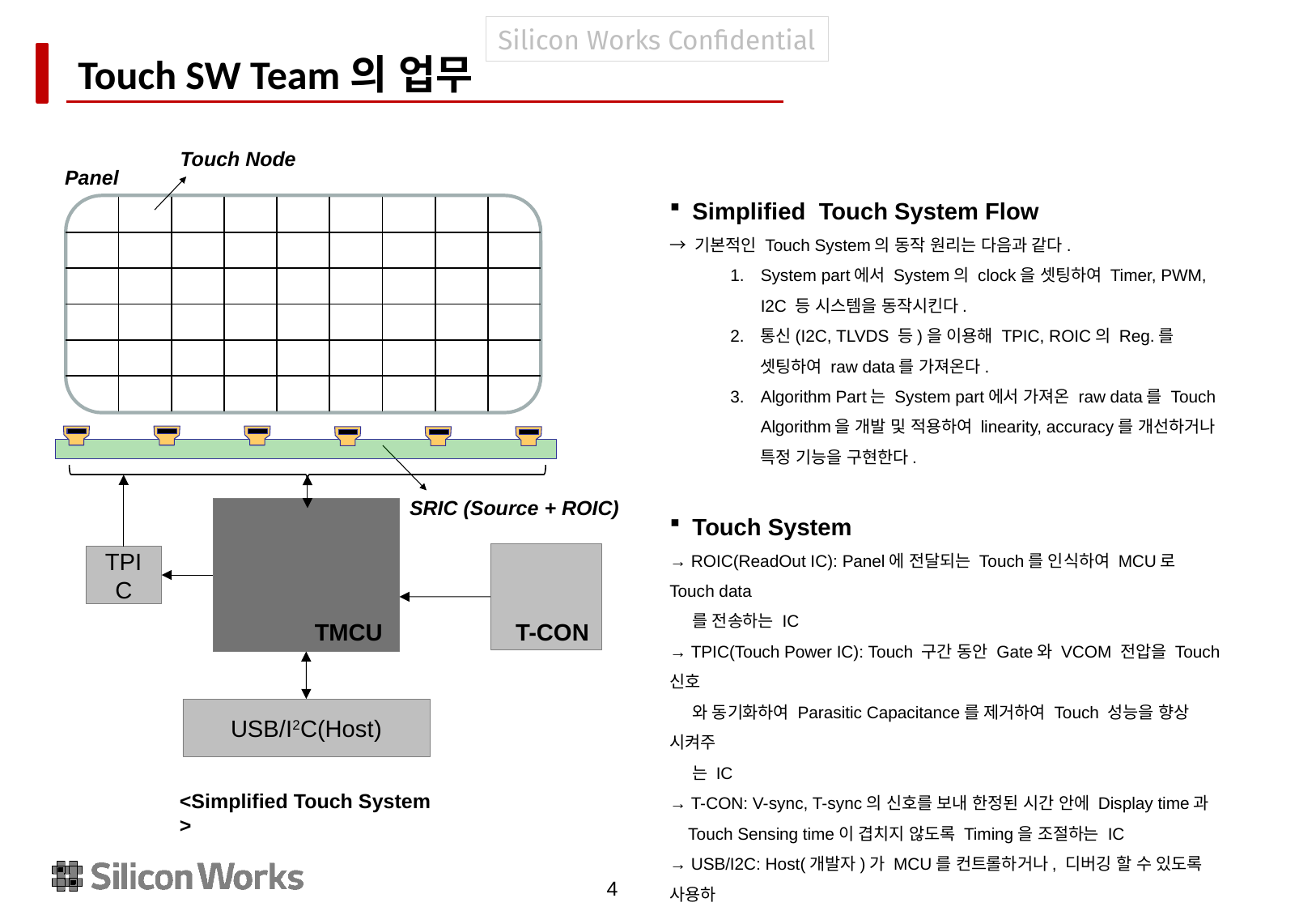

# Touch SW Team의 업무
Touch Node
Panel
Simplified  Touch System Flow
→ 기본적인 Touch System의 동작 원리는 다음과 같다.
System part에서 System의 clock을 셋팅하여 Timer, PWM, I2C 등 시스템을 동작시킨다.
통신(I2C, TLVDS 등)을 이용해 TPIC, ROIC의 Reg.를 셋팅하여 raw data를 가져온다.
Algorithm Part는 System part에서 가져온 raw data를 Touch Algorithm을 개발 및 적용하여 linearity, accuracy를 개선하거나 특정 기능을 구현한다.

|  |  |  |  |  |  |  |  |  |
| --- | --- | --- | --- | --- | --- | --- | --- | --- |
|  |  |  |  |  |  |  |  |  |
|  |  |  |  |  |  |  |  |  |
|  |  |  |  |  |  |  |  |  |
|  |  |  |  |  |  |  |  |  |
|  |  |  |  |  |  |  |  |  |

SRIC (Source + ROIC)
Touch System
→ ROIC(ReadOut IC): Panel에 전달되는 Touch를 인식하여 MCU로 Touch data
    를 전송하는 IC
→ TPIC(Touch Power IC): Touch 구간 동안 Gate와 VCOM 전압을 Touch 신호
    와 동기화하여 Parasitic Capacitance를 제거하여 Touch 성능을 향상 시켜주
    는 IC
→ T-CON: V-sync, T-sync의 신호를 보내 한정된 시간 안에 Display time과
    Touch Sensing time이 겹치지 않도록 Timing을 조절하는 IC
→ USB/I2C: Host(개발자)가 MCU를 컨트롤하거나, 디버깅 할 수 있도록 사용하
    는 통신 방식 (Tool Part)

TPIC
TMCU
T-CON
USB/I2C(Host)
<Simplified Touch System >